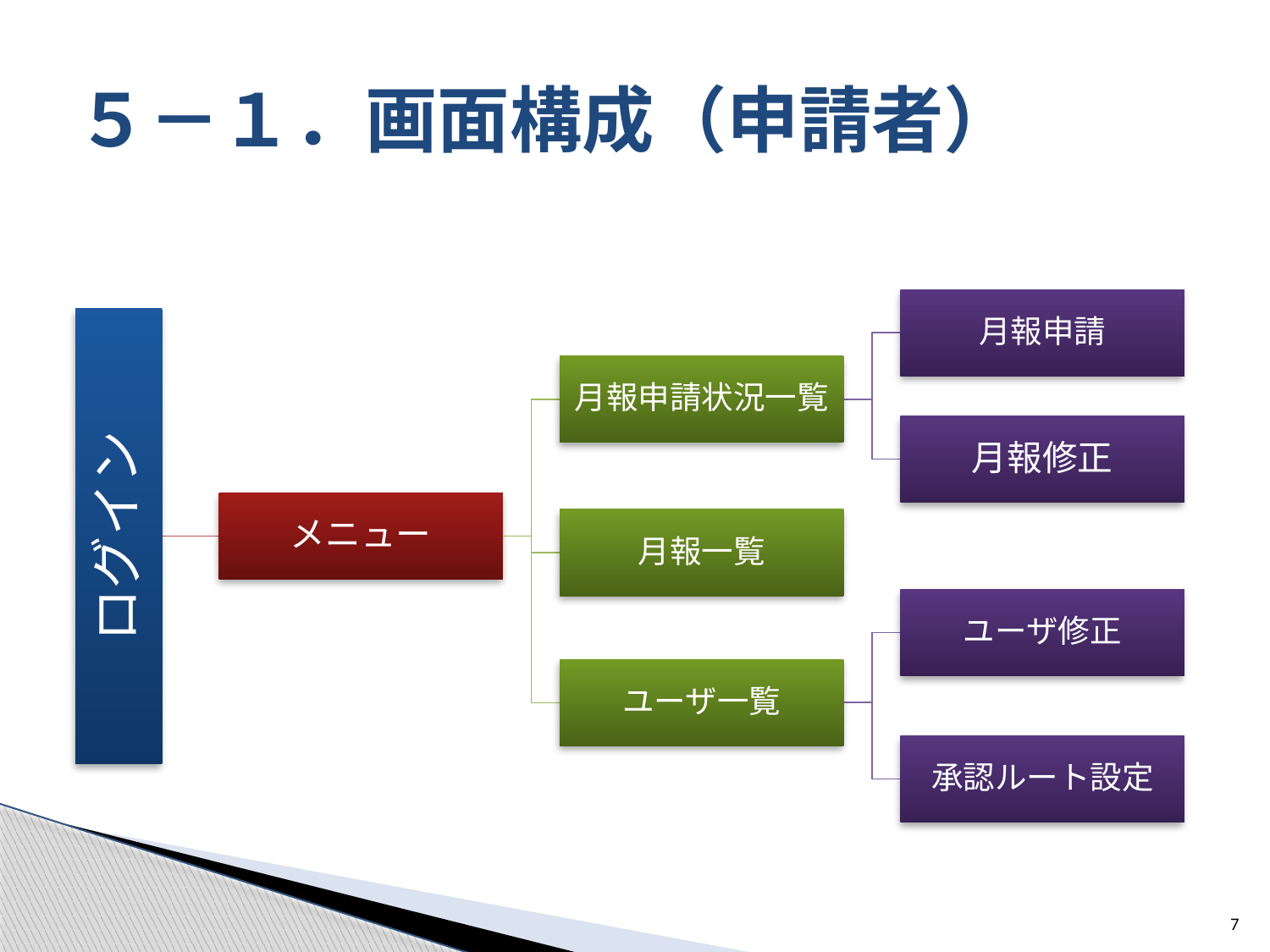

# ５－１．画面構成（申請者）

ログイン
メニュー
月報申請状況一覧
月報申請
月報修正
月報一覧
ユーザ一覧
ユーザ修正
承認ルート設定
7